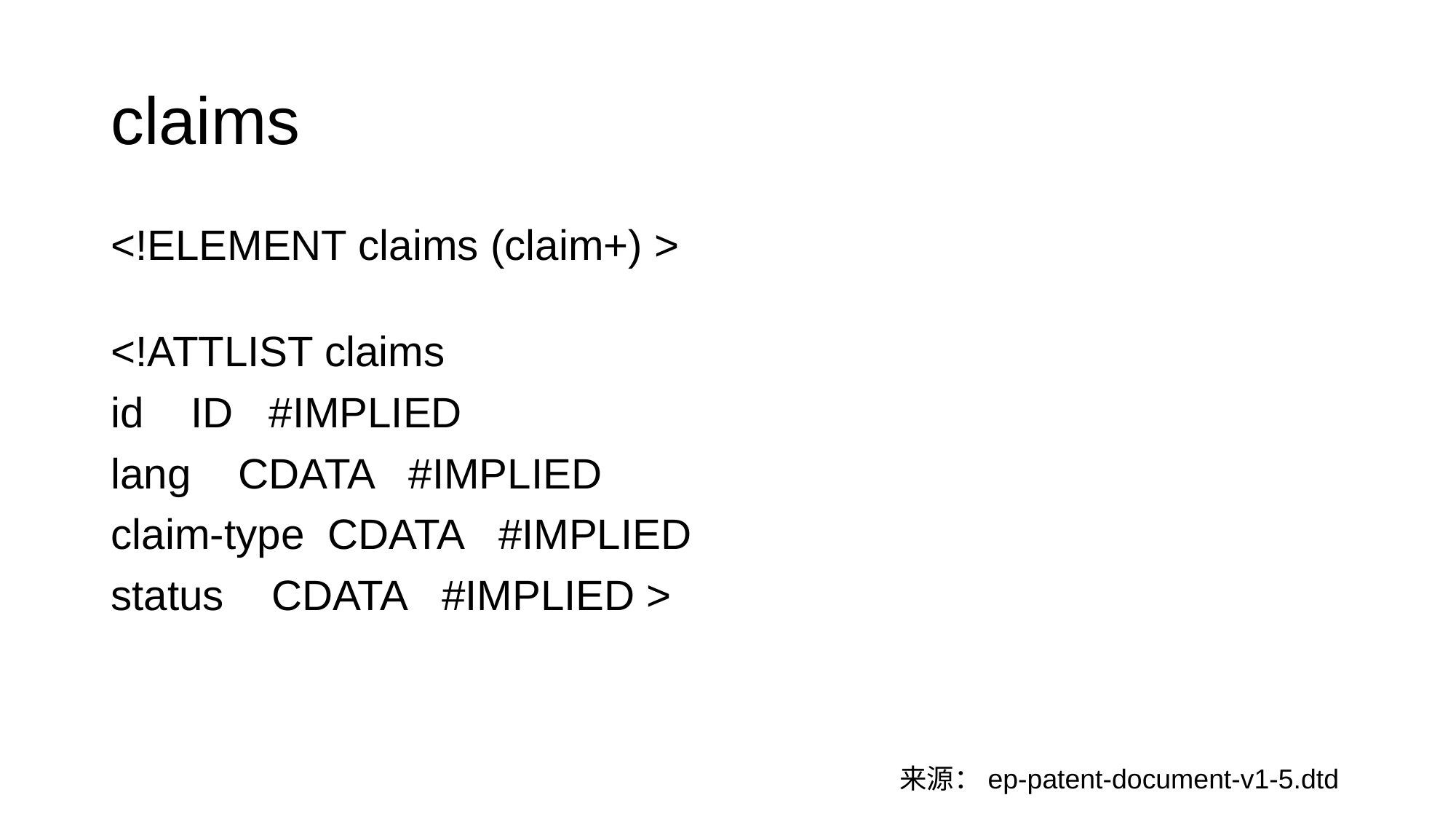

# claims
<!ELEMENT claims (claim+) >
<!ATTLIST claims
id    ID   #IMPLIED
lang    CDATA   #IMPLIED
claim-type  CDATA   #IMPLIED
status    CDATA   #IMPLIED >
来源：ep-patent-document-v1-5.dtd